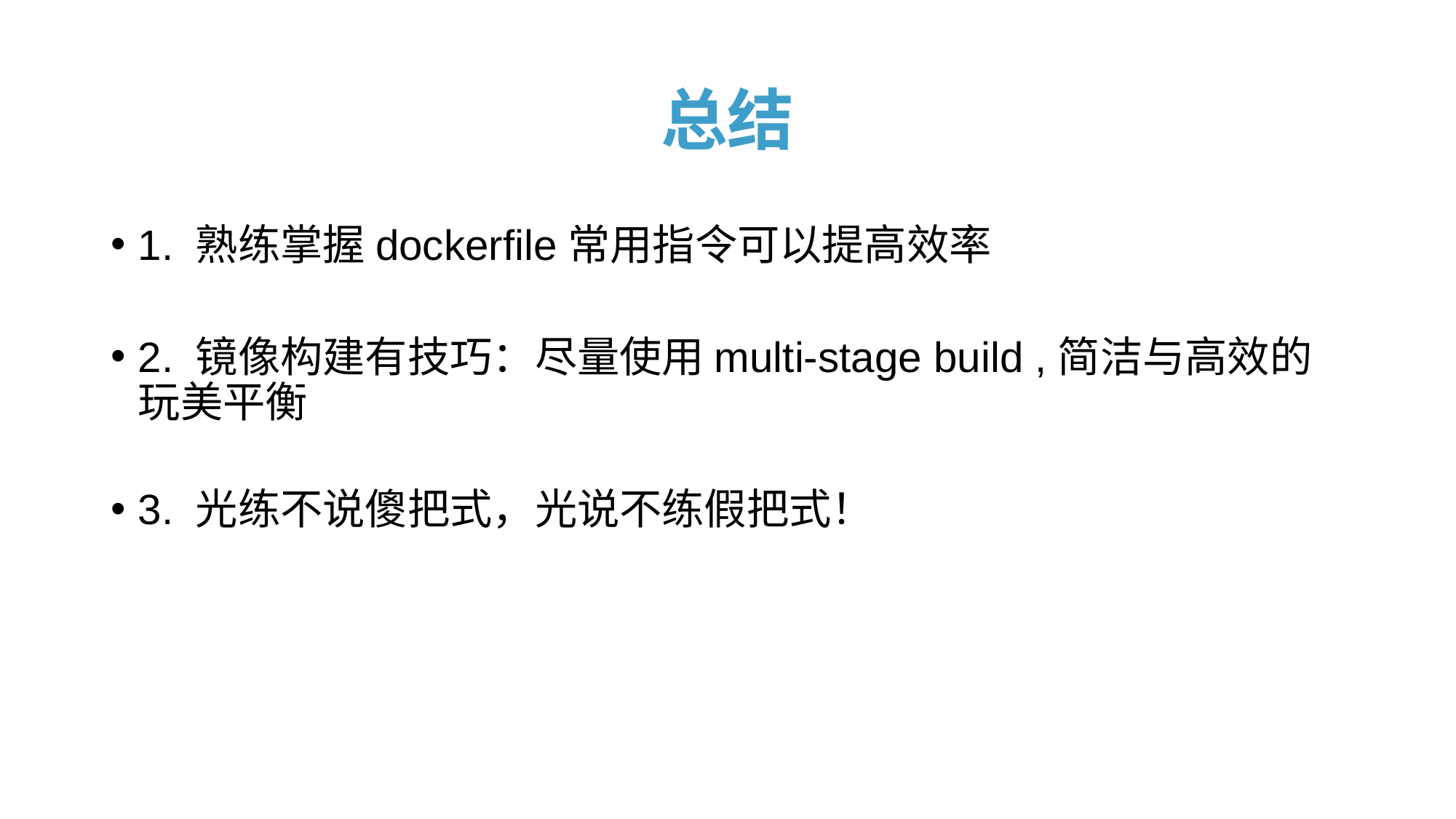

# 总结
1. 熟练掌握dockerfile常用指令可以提高效率
2. 镜像构建有技巧：尽量使用multi-stage build ,简洁与高效的玩美平衡
3. 光练不说傻把式，光说不练假把式！